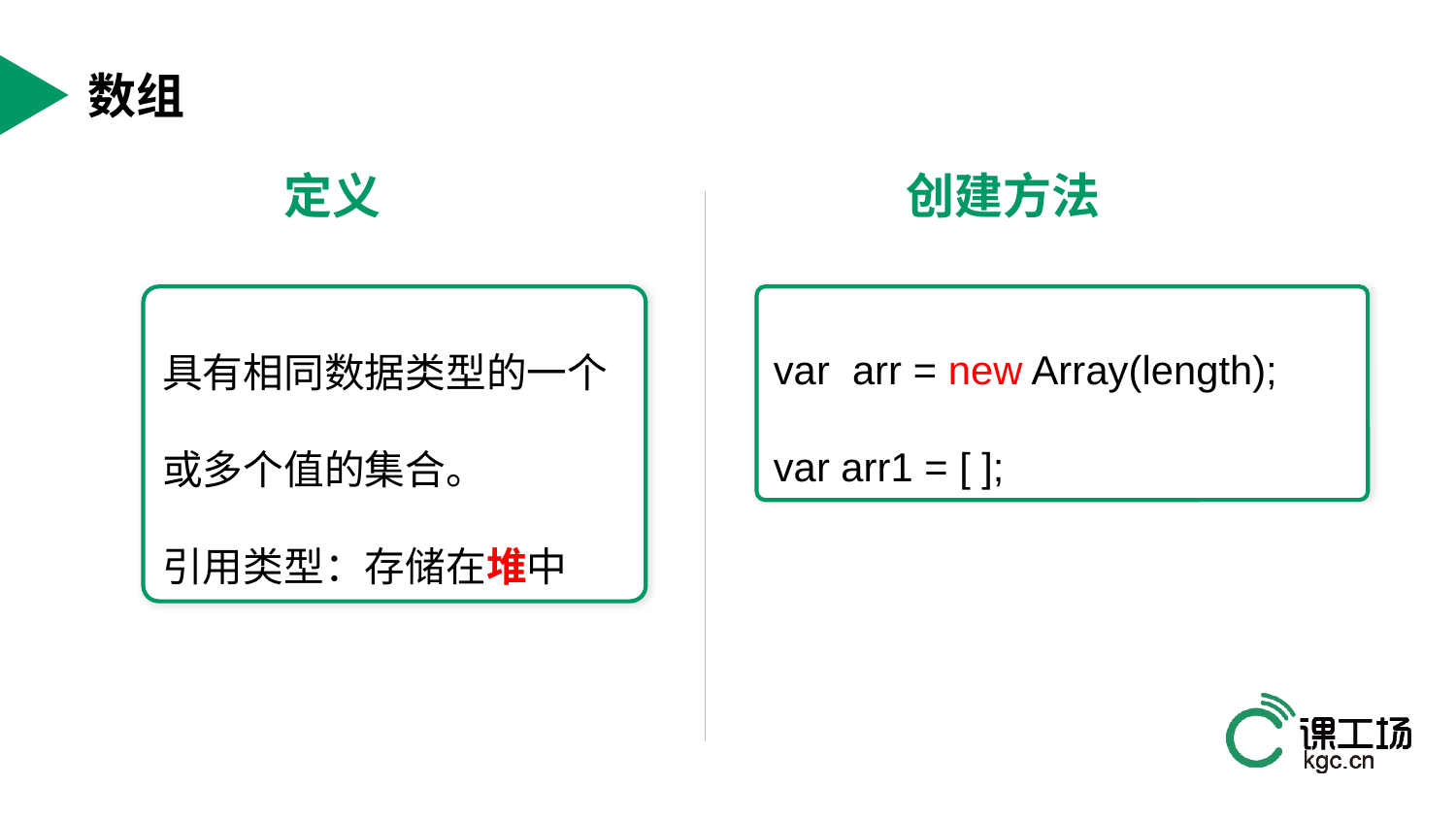

数组
定义
创建方法
具有相同数据类型的一个或多个值的集合。
引用类型：存储在堆中
var  arr = new Array(length);
var arr1 = [ ];